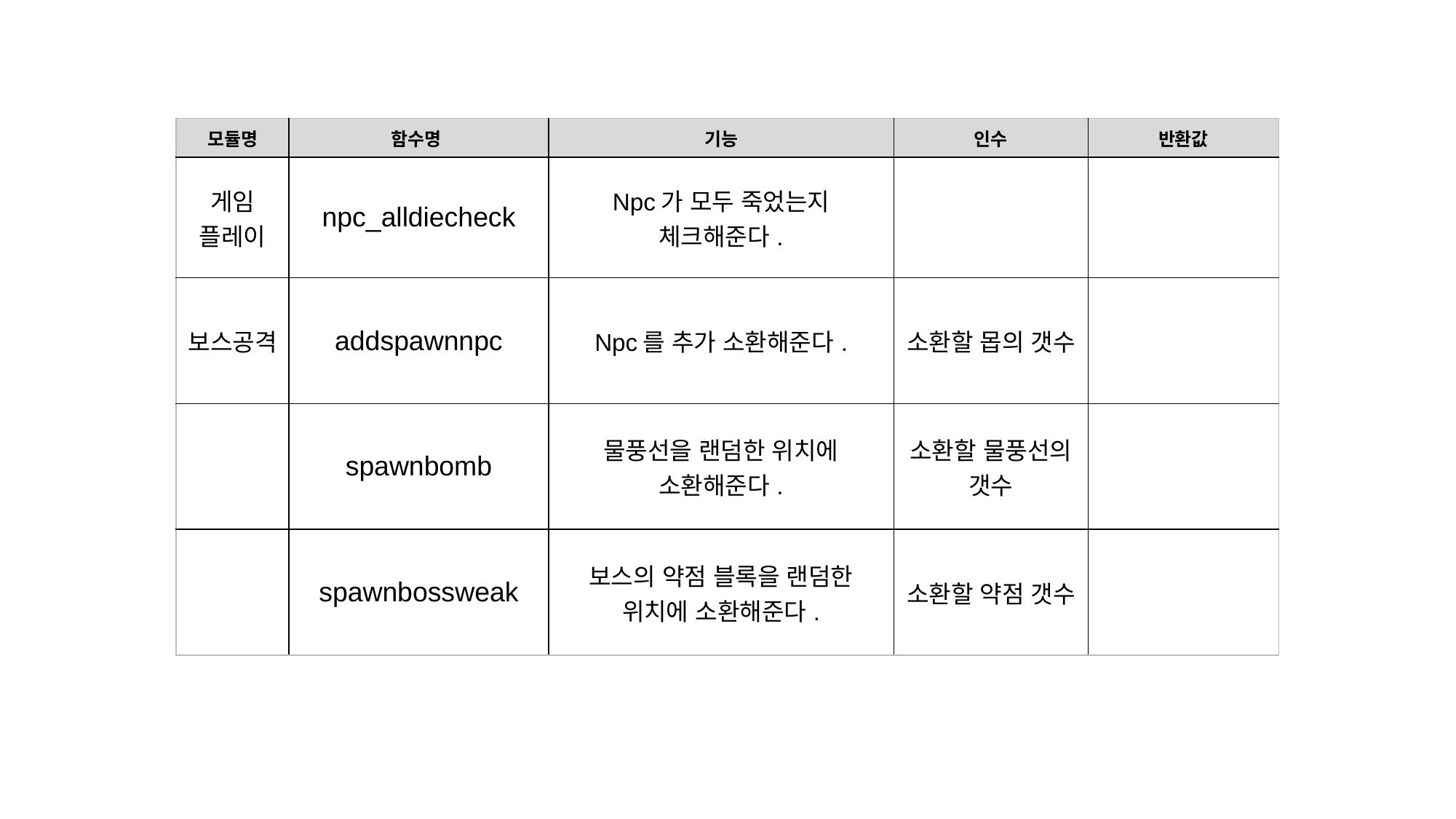

| 모듈명 | 함수명 | 기능 | 인수 | 반환값 |
| --- | --- | --- | --- | --- |
| 게임 플레이 | npc\_alldiecheck | Npc가 모두 죽었는지 체크해준다. |  |  |
| 보스공격 | addspawnnpc | Npc를 추가 소환해준다. | 소환할 몹의 갯수 |  |
|  | spawnbomb | 물풍선을 랜덤한 위치에 소환해준다. | 소환할 물풍선의 갯수 |  |
|  | spawnbossweak | 보스의 약점 블록을 랜덤한 위치에 소환해준다. | 소환할 약점 갯수 |  |